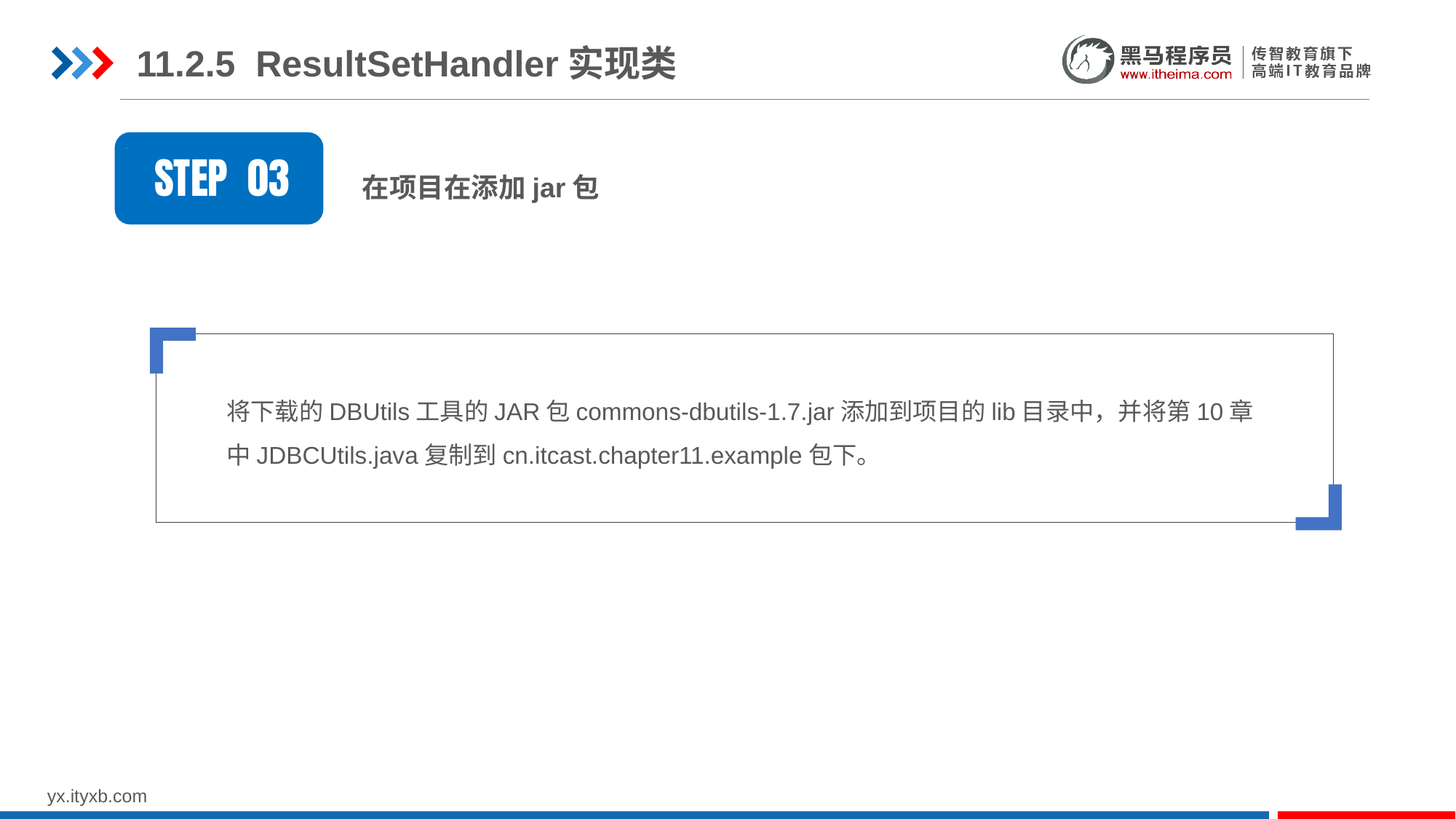

11.2.5  ResultSetHandler实现类

STEP  03
在项目在添加jar包

将下载的DBUtils工具的JAR包commons-dbutils-1.7.jar添加到项目的lib目录中，并将第10章中JDBCUtils.java复制到cn.itcast.chapter11.example包下。